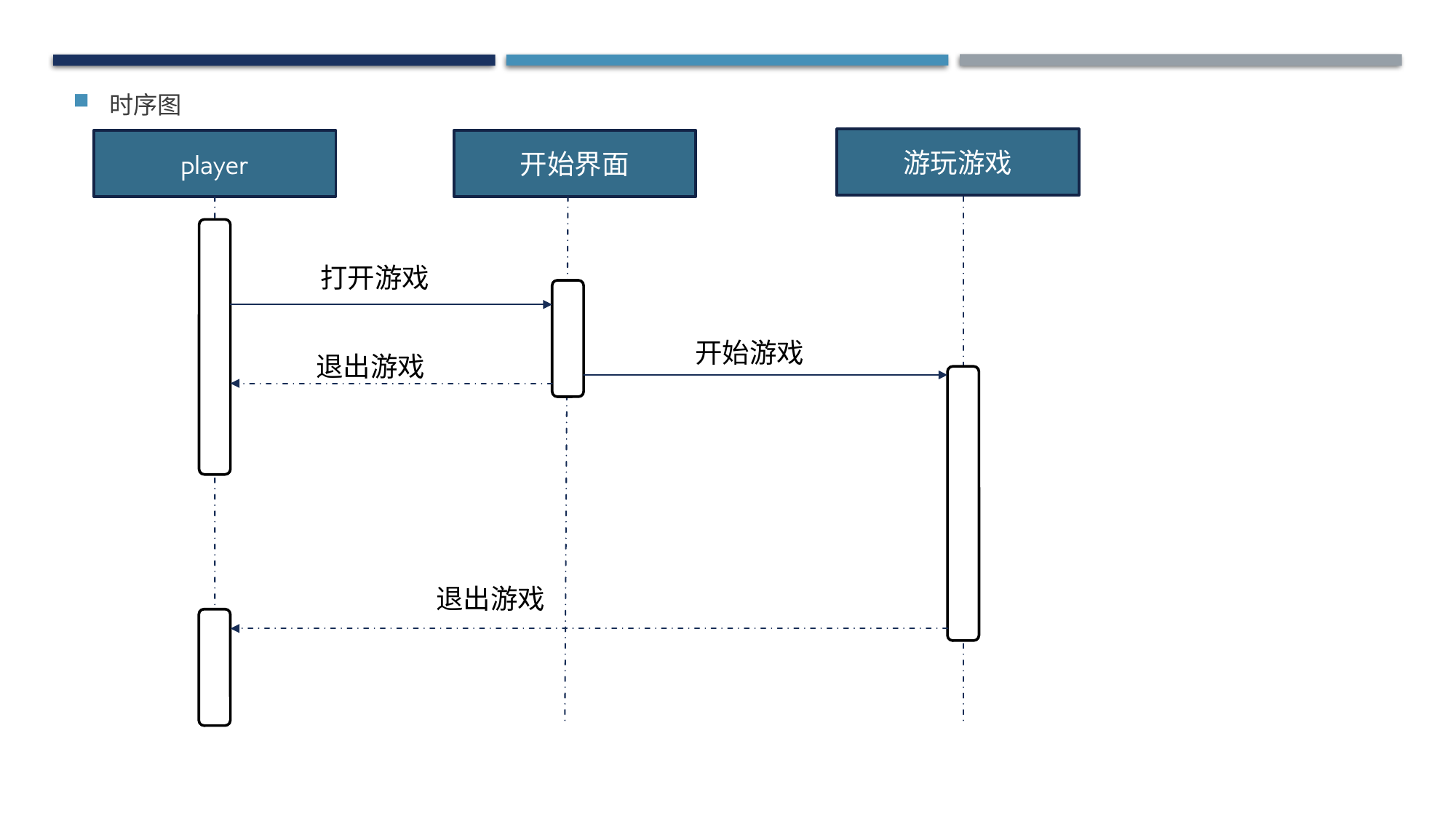

时序图
游玩游戏
开始界面
player

打开游戏

开始游戏
退出游戏

退出游戏